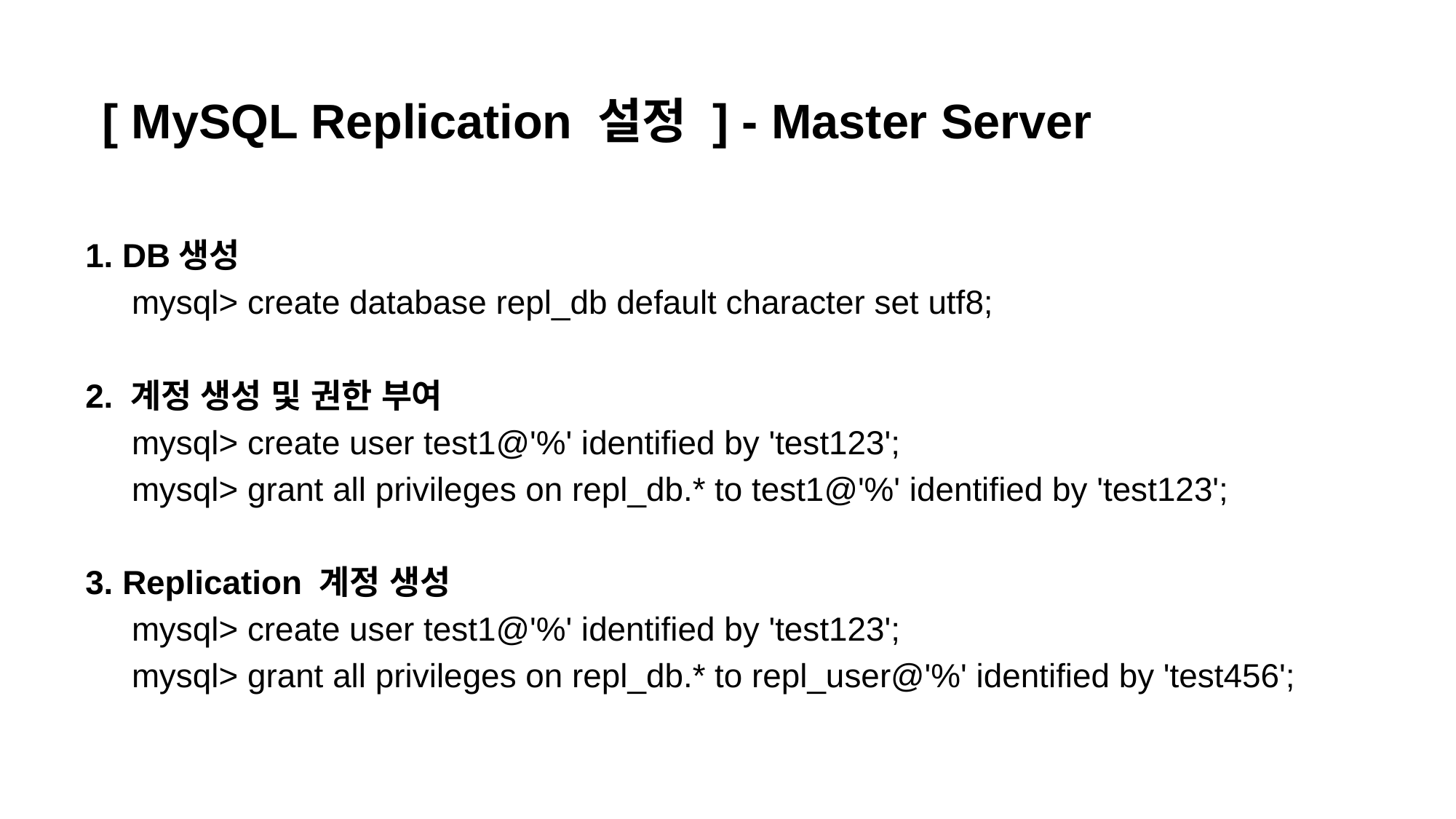

[ MySQL Replication 설정 ] - Master Server
1. DB생성
     mysql> create database repl_db default character set utf8;

2. 계정 생성 및 권한 부여
     mysql> create user test1@'%' identified by 'test123';
     mysql> grant all privileges on repl_db.* to test1@'%' identified by 'test123';

3. Replication 계정 생성
     mysql> create user test1@'%' identified by 'test123';
     mysql> grant all privileges on repl_db.* to repl_user@'%' identified by 'test456';